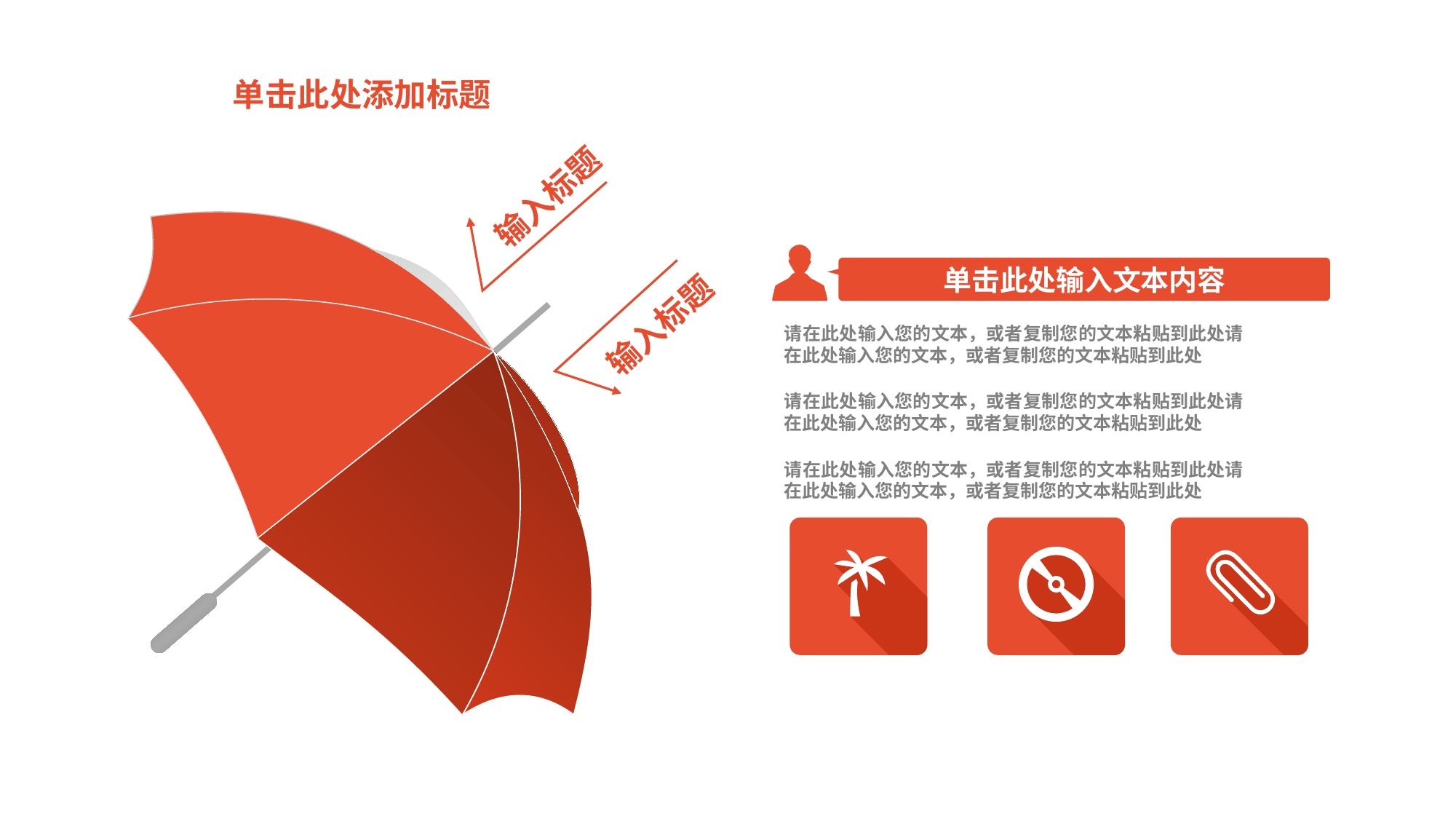

单击此处添加标题
输入标题

单击此处输入文本内容

输入标题
请在此处输入您的文本，或者复制您的文本粘贴到此处请在此处输入您的文本，或者复制您的文本粘贴到此处
请在此处输入您的文本，或者复制您的文本粘贴到此处请在此处输入您的文本，或者复制您的文本粘贴到此处
请在此处输入您的文本，或者复制您的文本粘贴到此处请在此处输入您的文本，或者复制您的文本粘贴到此处

2018/1/24